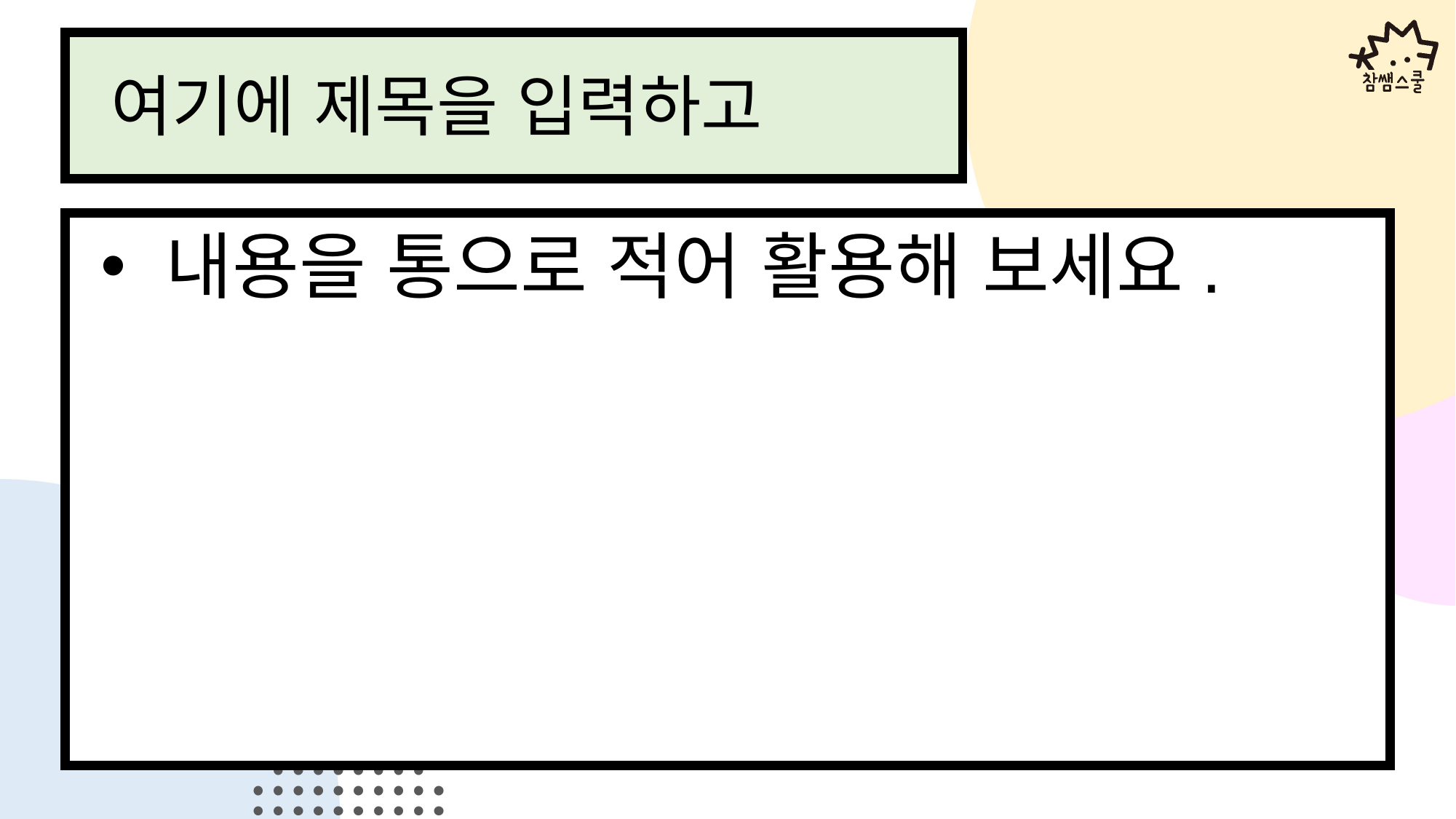

# 여기에 제목을 입력하고

 내용을 통으로 적어 활용해 보세요.